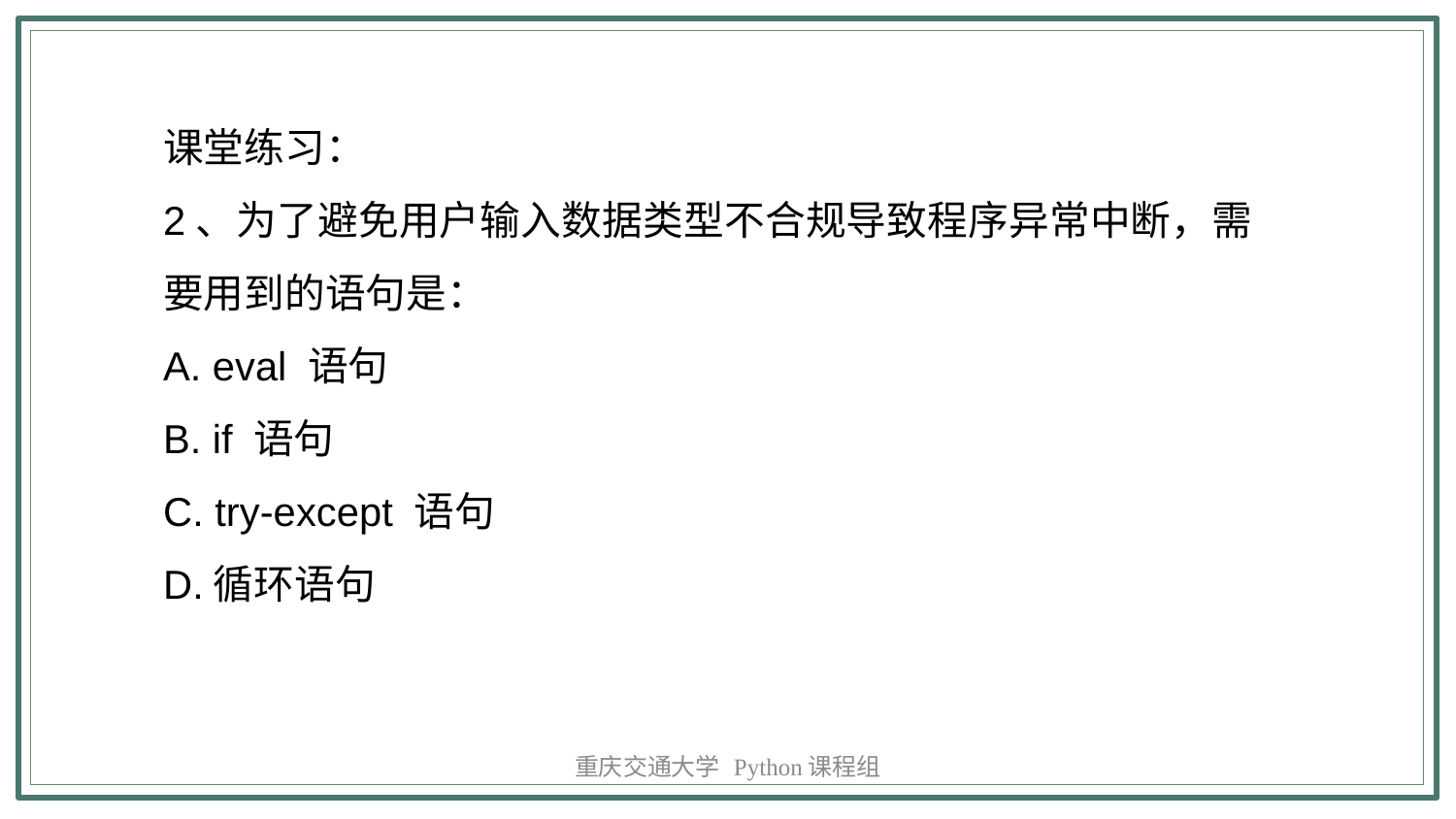

课堂练习：
2、为了避免用户输入数据类型不合规导致程序异常中断，需要用到的语句是：‬‬‬‬‬‬‬‬‬‬‬‬‬‬‬‬‬‬‬‬‬‬‬‬‬‬‬‬‬‬‬‬‬‬‬‬‬‬‬‬‬‬‬‬‬‬‬‬‬‬‬‬‬‬‬‬‬‬‬‬‬‬‬‬‬‬‬‬‬‬‬‬‬‬‬‬‬‬‬‬‬‬‬‬‬‬‬‬‬‬‬‬‬‬‬‬‬‬‬‬‬‬‬‬‬‬‬‬‬‬‬‬‬‬‬‬‬‬‬‬‬‬‬‬‬‬‬‬‬‬‬‬‬‬‬‬‬‬‬‬‬‬‬‬
A. eval 语句
B. if 语句
C. try-except 语句
D.循环语句

重庆交通大学 Python课程组